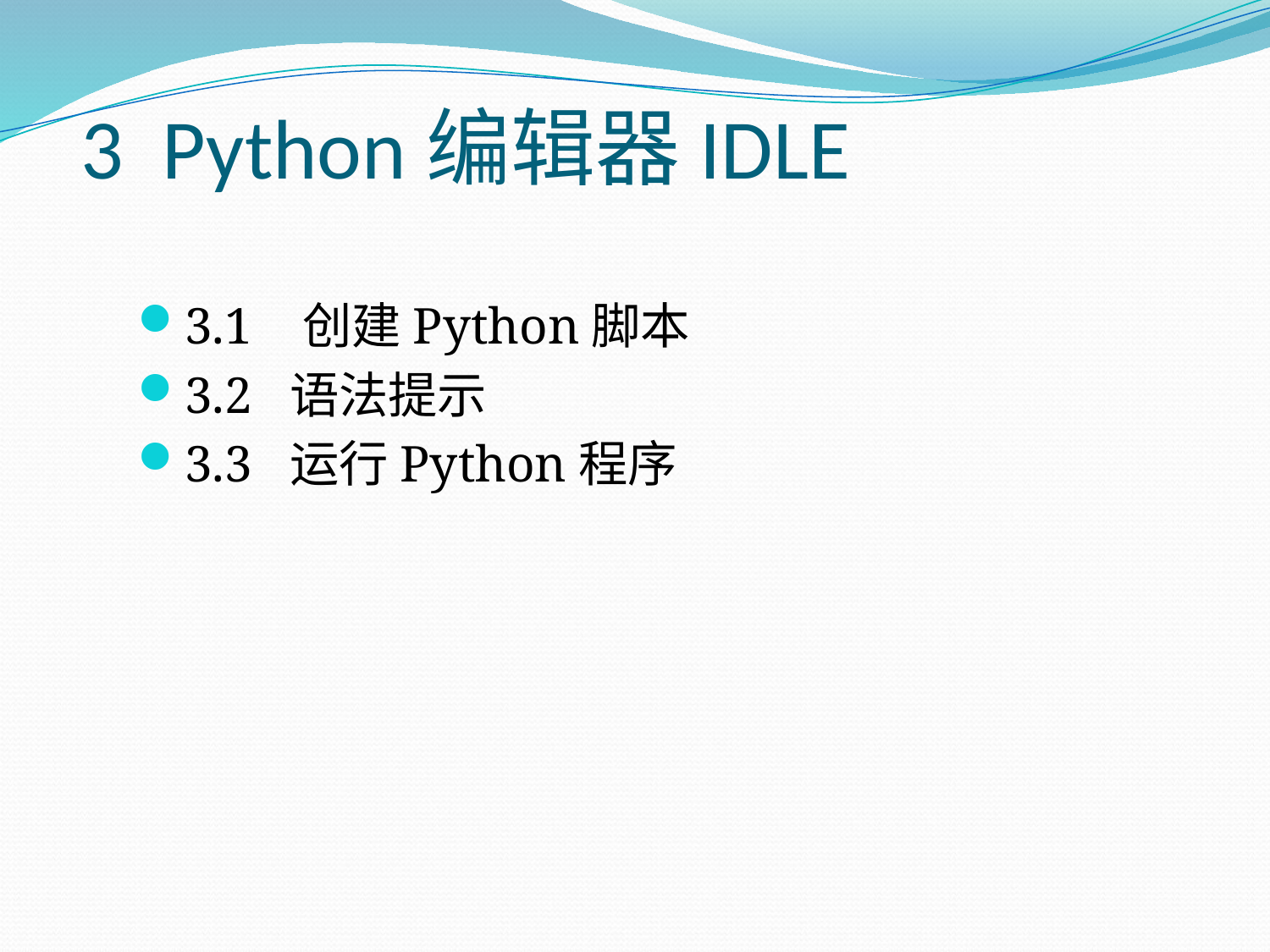

# 3  Python编辑器IDLE

3.1   创建Python脚本
3.2  语法提示
3.3  运行Python程序